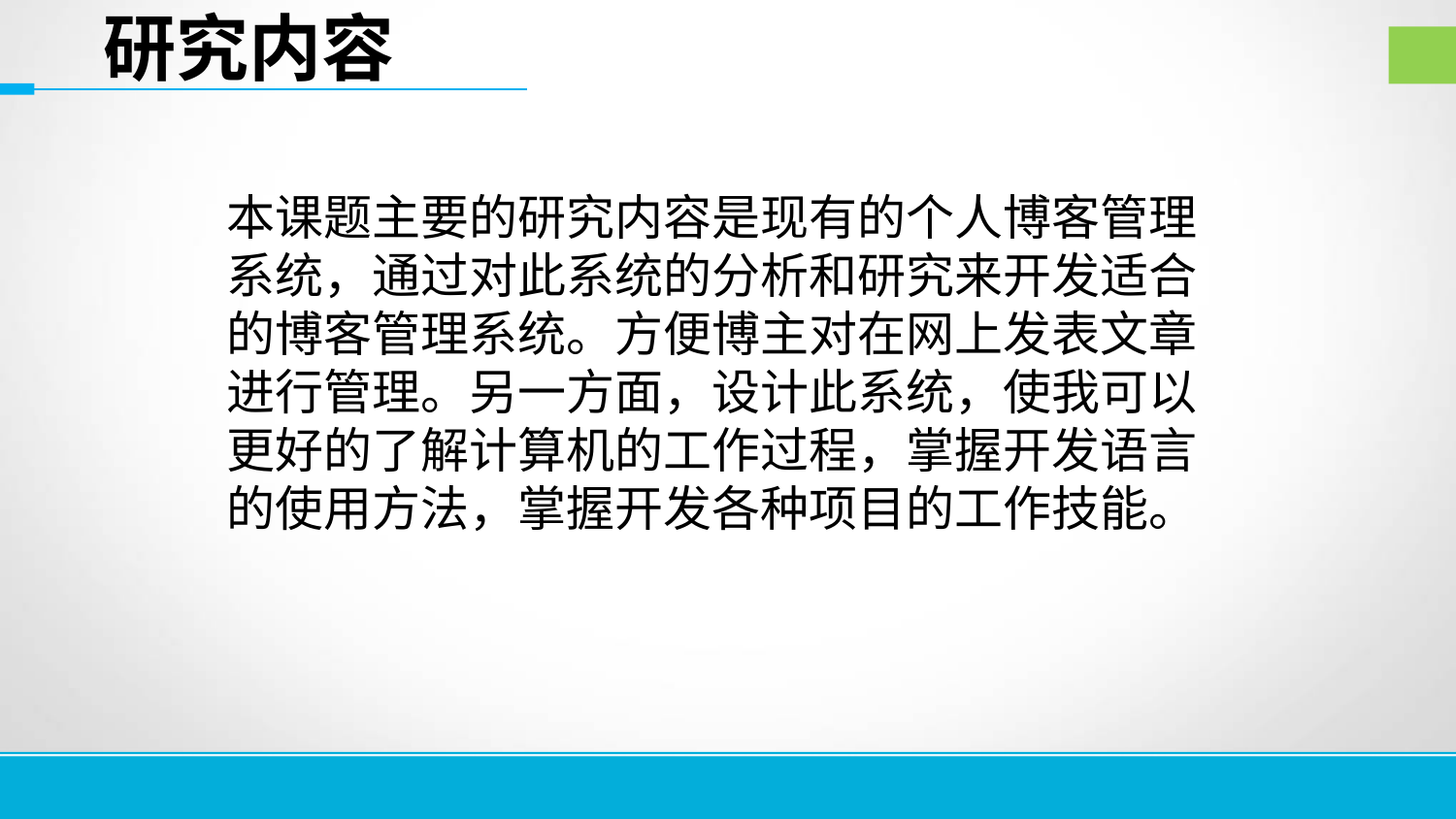

研究内容

本课题主要的研究内容是现有的个人博客管理系统，通过对此系统的分析和研究来开发适合的博客管理系统。方便博主对在网上发表文章进行管理。另一方面，设计此系统，使我可以更好的了解计算机的工作过程，掌握开发语言的使用方法，掌握开发各种项目的工作技能。